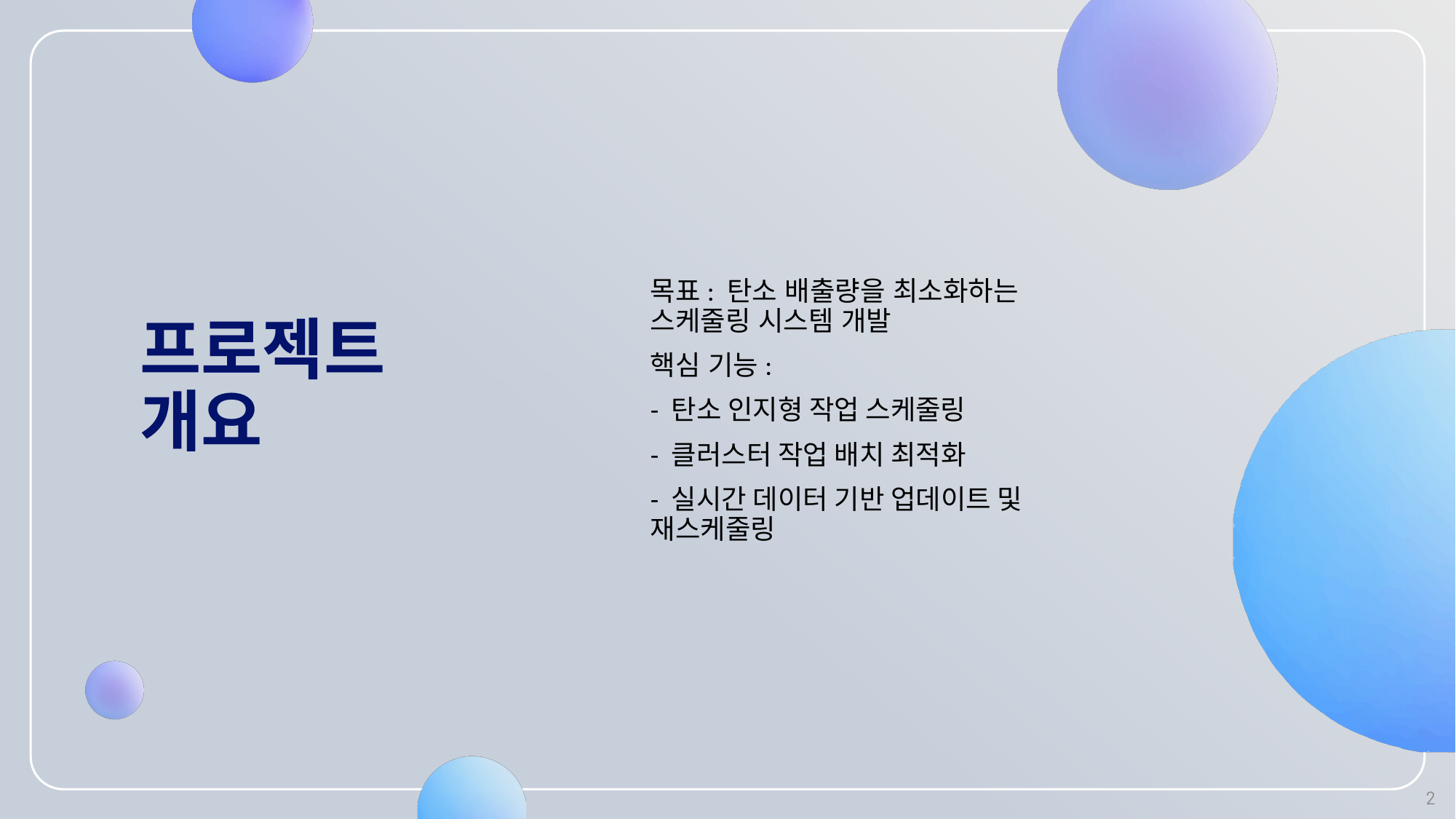

# 프로젝트 개요
목표: 탄소 배출량을 최소화하는 스케줄링 시스템 개발
핵심 기능:
- 탄소 인지형 작업 스케줄링
- 클러스터 작업 배치 최적화
- 실시간 데이터 기반 업데이트 및 재스케줄링
2